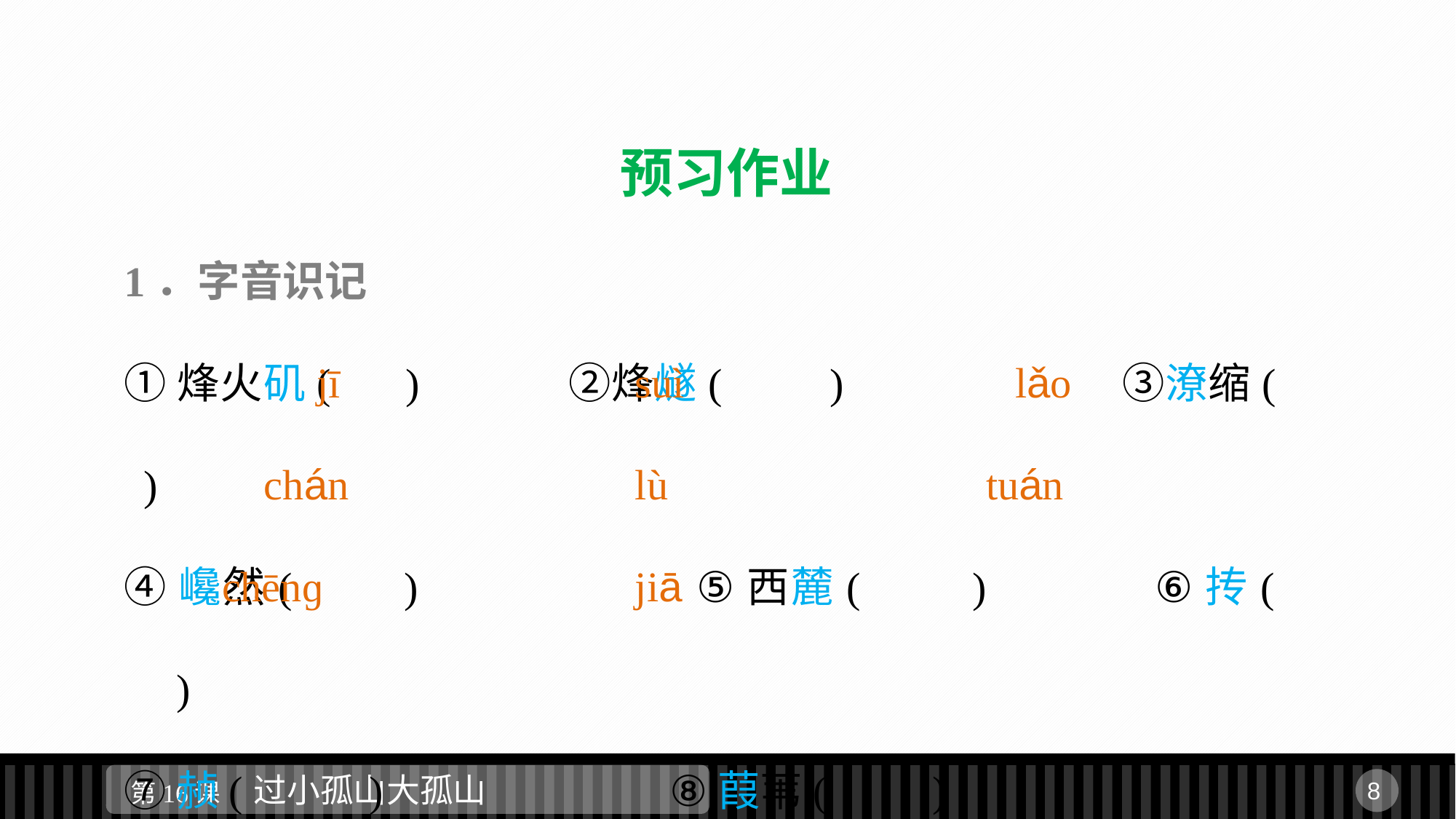

预习作业
1．字音识记
①烽火矶(　 )　　	②烽燧(　　)　　		③潦缩(　 )
④巉然(　　)      		⑤西麓(　　)    		⑥抟(　　)
⑦赪(  　　)        		⑧葭苇(　　)
         jī　		        suì　			  lǎo
    chán　		        lù　			tuán
chēnɡ　		        jiā